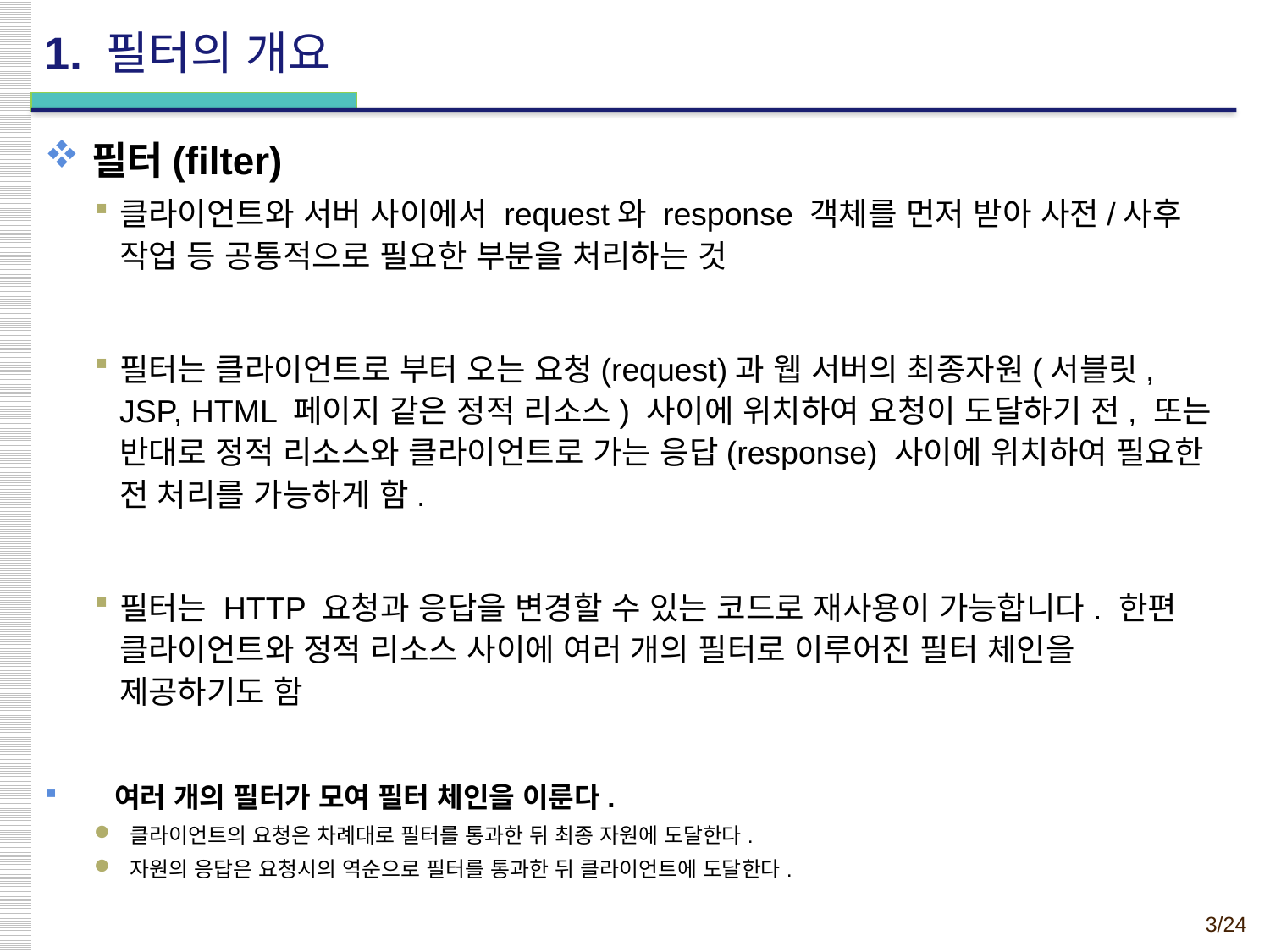

# 1. 필터의 개요
필터(filter)
클라이언트와 서버 사이에서 request와 response 객체를 먼저 받아 사전/사후 작업 등 공통적으로 필요한 부분을 처리하는 것

필터는 클라이언트로 부터 오는 요청(request)과 웹 서버의 최종자원(서블릿, JSP, HTML 페이지 같은 정적 리소스) 사이에 위치하여 요청이 도달하기 전, 또는 반대로 정적 리소스와 클라이언트로 가는 응답(response) 사이에 위치하여 필요한 전 처리를 가능하게 함.

필터는 HTTP 요청과 응답을 변경할 수 있는 코드로 재사용이 가능합니다. 한편 클라이언트와 정적 리소스 사이에 여러 개의 필터로 이루어진 필터 체인을 제공하기도 함

  여러 개의 필터가 모여 필터 체인을 이룬다.
 클라이언트의 요청은 차례대로 필터를 통과한 뒤 최종 자원에 도달한다.
 자원의 응답은 요청시의 역순으로 필터를 통과한 뒤 클라이언트에 도달한다.